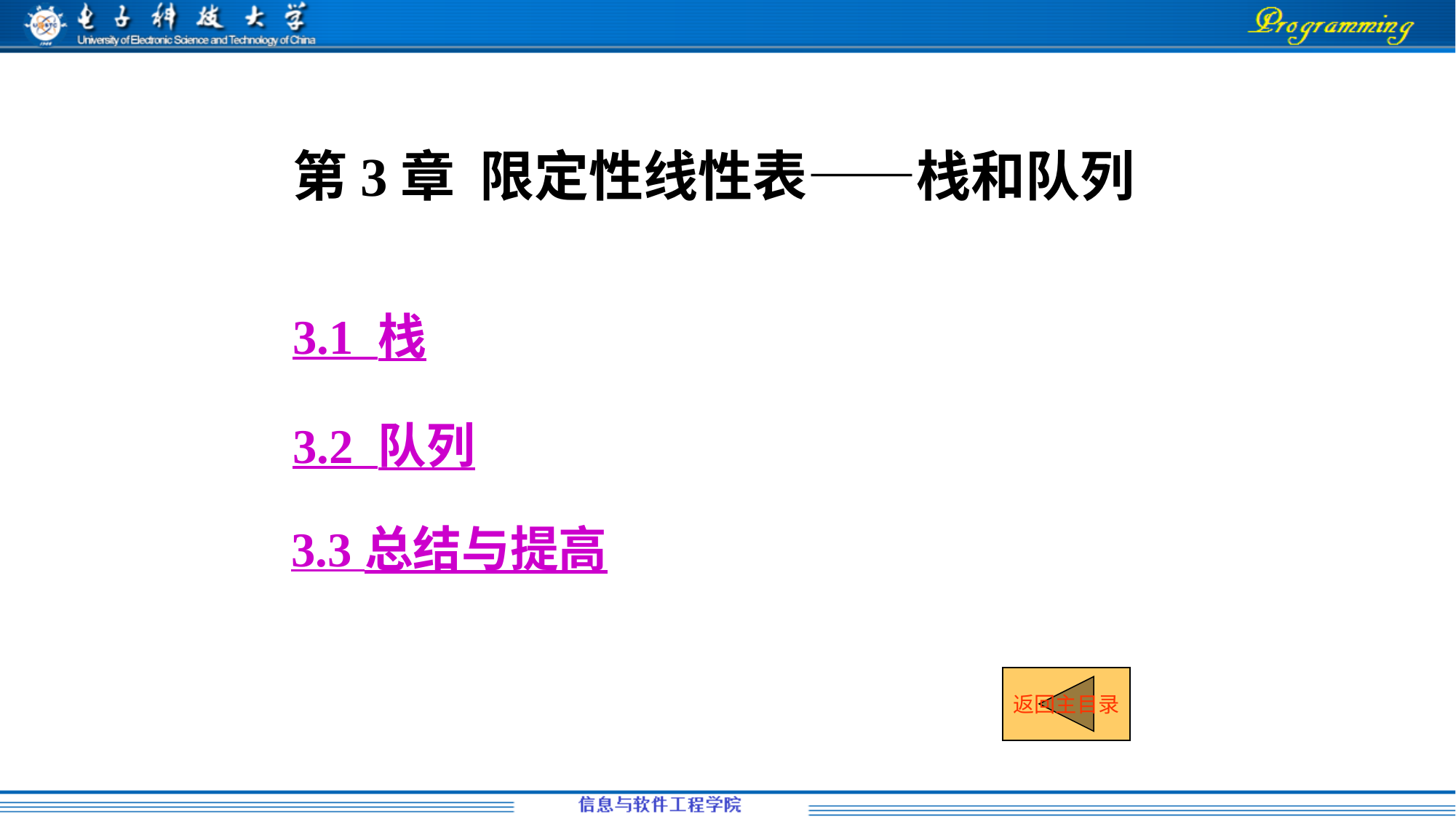

第3章  限定性线性表——栈和队列
3.1  栈
3.2  队列
3.3 总结与提高
返回主目录